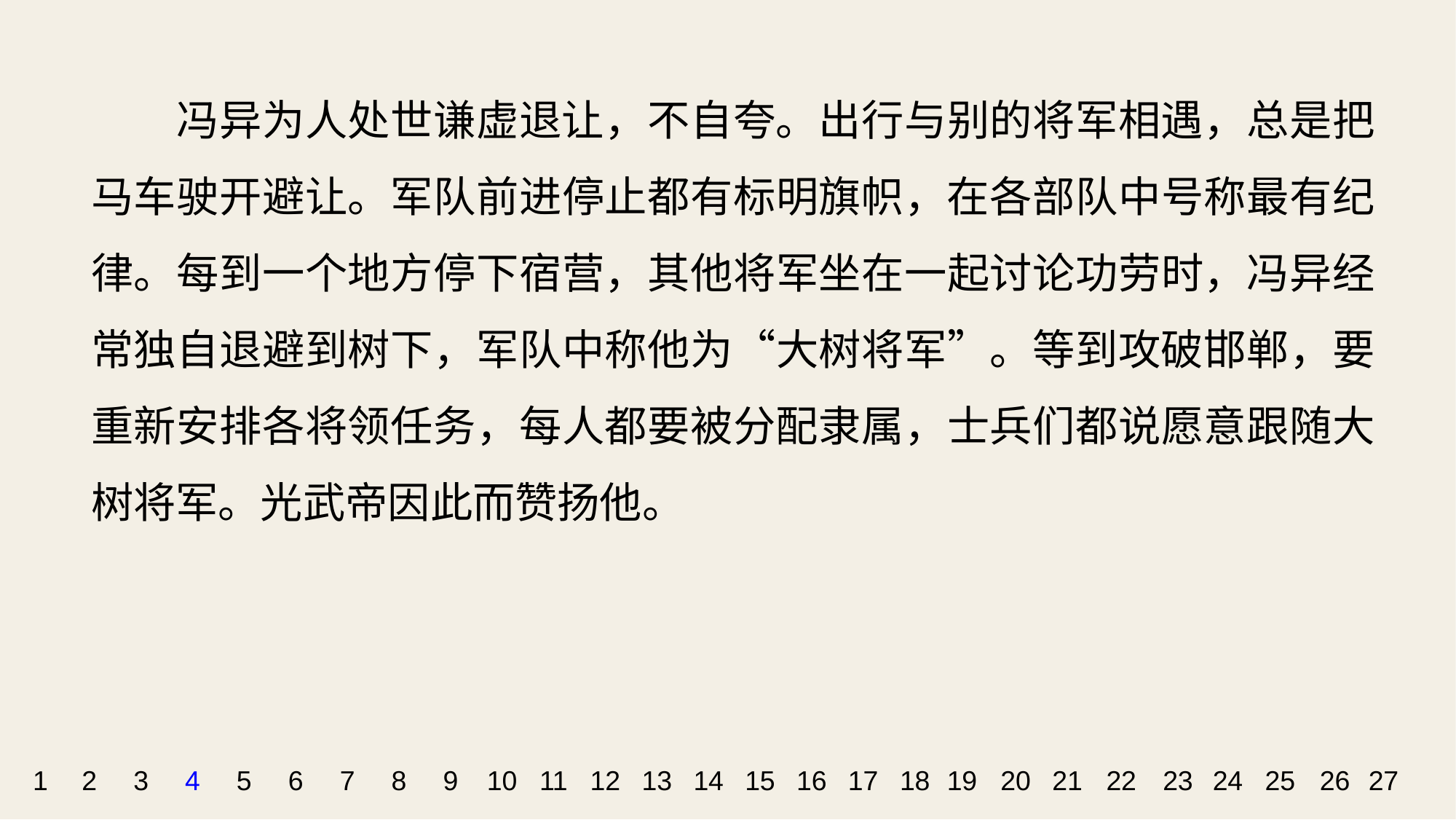

冯异为人处世谦虚退让，不自夸。出行与别的将军相遇，总是把马车驶开避让。军队前进停止都有标明旗帜，在各部队中号称最有纪律。每到一个地方停下宿营，其他将军坐在一起讨论功劳时，冯异经常独自退避到树下，军队中称他为“大树将军”。等到攻破邯郸，要重新安排各将领任务，每人都要被分配隶属，士兵们都说愿意跟随大树将军。光武帝因此而赞扬他。
1
2
3
4
5
6
7
8
9
10
11
12
13
14
15
16
17
18
19
20
21
22
23
24
25
26
27